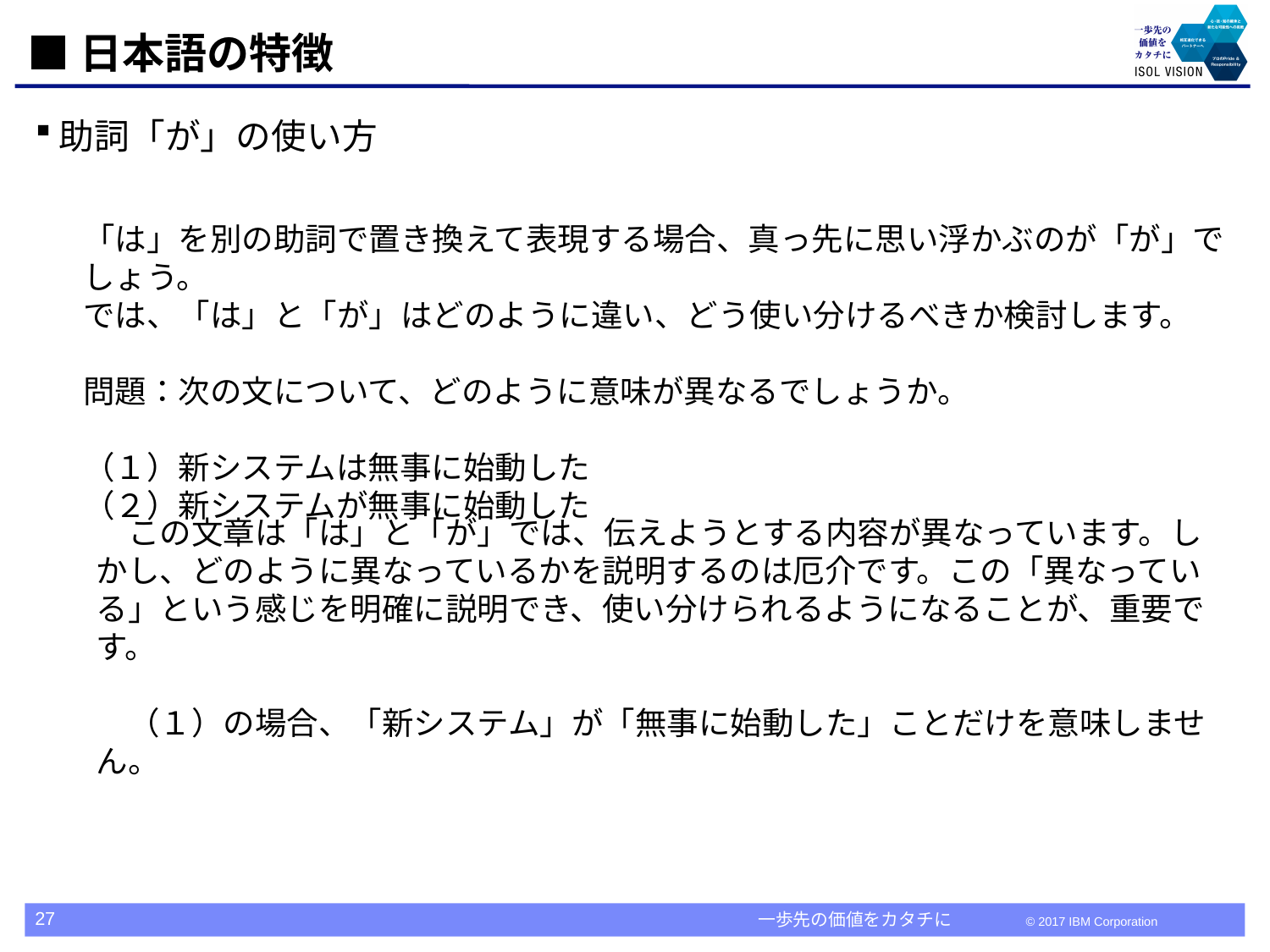

# ■日本語の特徴
助詞「が」の使い方

「は」を別の助詞で置き換えて表現する場合、真っ先に思い浮かぶのが「が」でしょう。
では、「は」と「が」はどのように違い、どう使い分けるべきか検討します。

問題：次の文について、どのように意味が異なるでしょうか。

（１）新システムは無事に始動した
（２）新システムが無事に始動した

　この文章は「は」と「が」では、伝えようとする内容が異なっています。しかし、どのように異なっているかを説明するのは厄介です。この「異なっている」という感じを明確に説明でき、使い分けられるようになることが、重要です。

　（１）の場合、「新システム」が「無事に始動した」ことだけを意味しません。
27